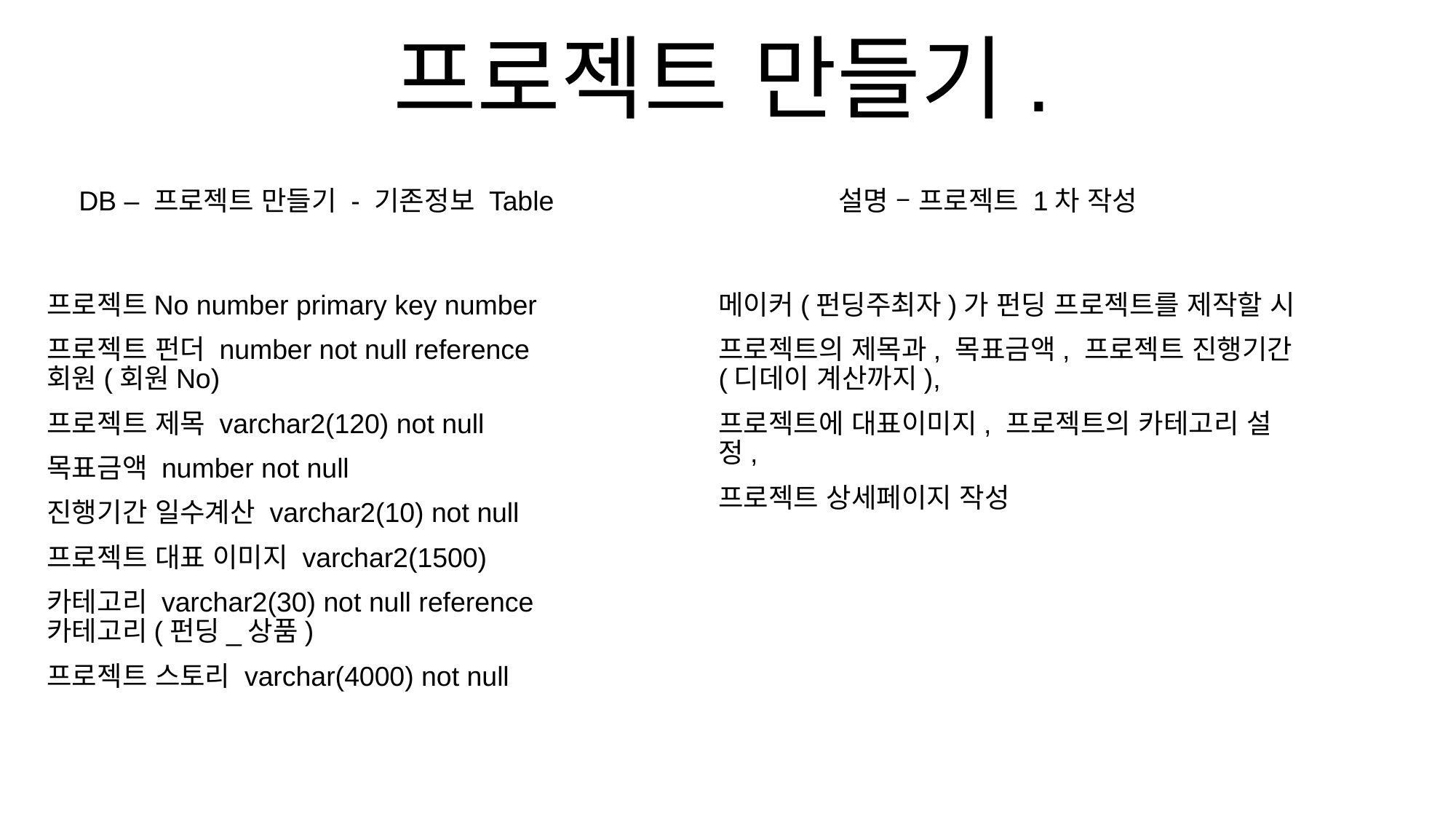

# 프로젝트 만들기.
DB – 프로젝트 만들기 - 기존정보 Table
설명 – 프로젝트 1차 작성
프로젝트No number primary key number
프로젝트 펀더 number not null reference 회원(회원No)
프로젝트 제목 varchar2(120) not null
목표금액 number not null
진행기간 일수계산 varchar2(10) not null
프로젝트 대표 이미지 varchar2(1500)
카테고리 varchar2(30) not null reference 카테고리(펀딩_상품)
프로젝트 스토리 varchar(4000) not null
메이커(펀딩주최자)가 펀딩 프로젝트를 제작할 시
프로젝트의 제목과, 목표금액, 프로젝트 진행기간 (디데이 계산까지),
프로젝트에 대표이미지, 프로젝트의 카테고리 설정,
프로젝트 상세페이지 작성